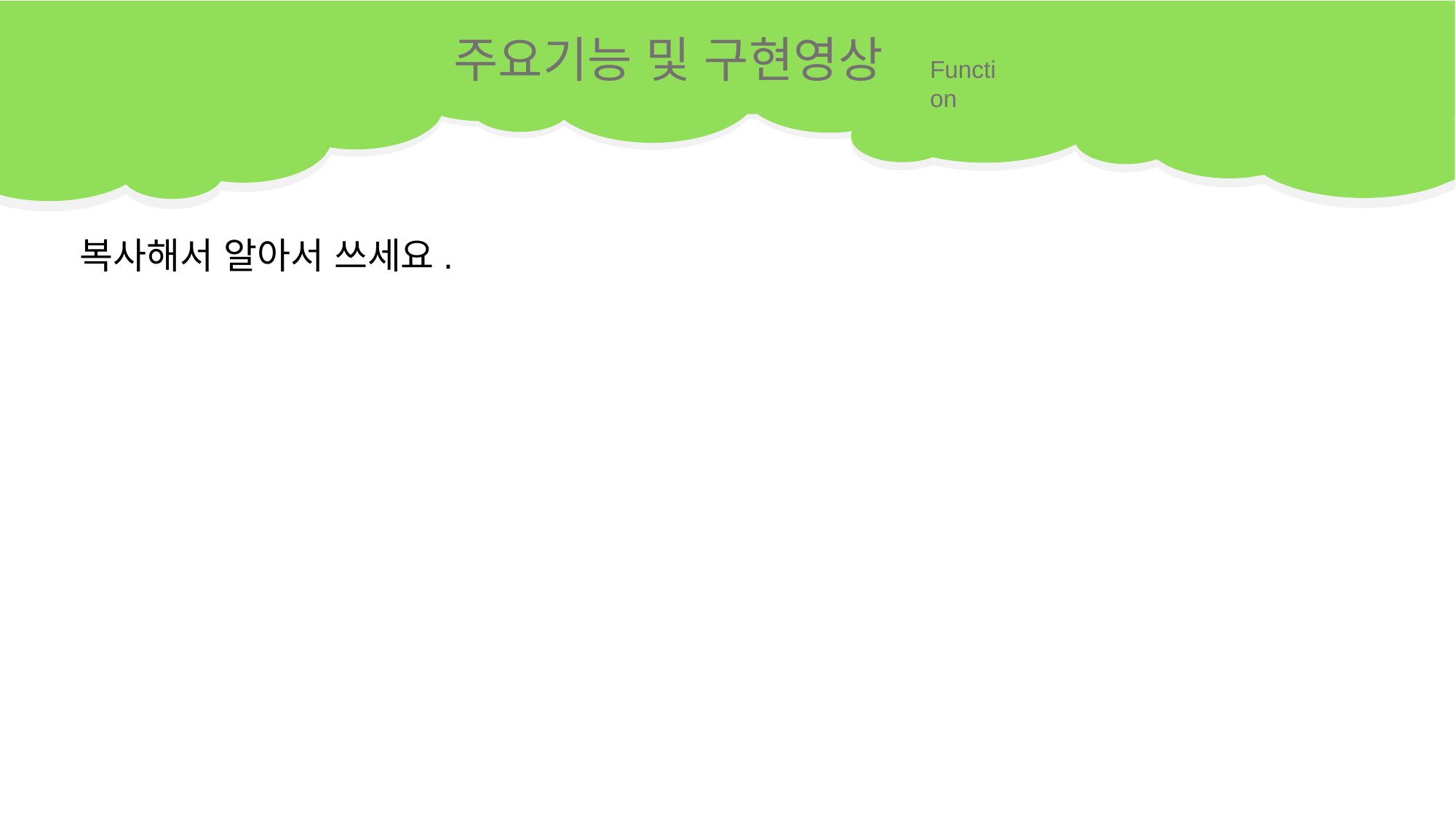

주요기능 및 구현영상
Function
복사해서 알아서 쓰세요.